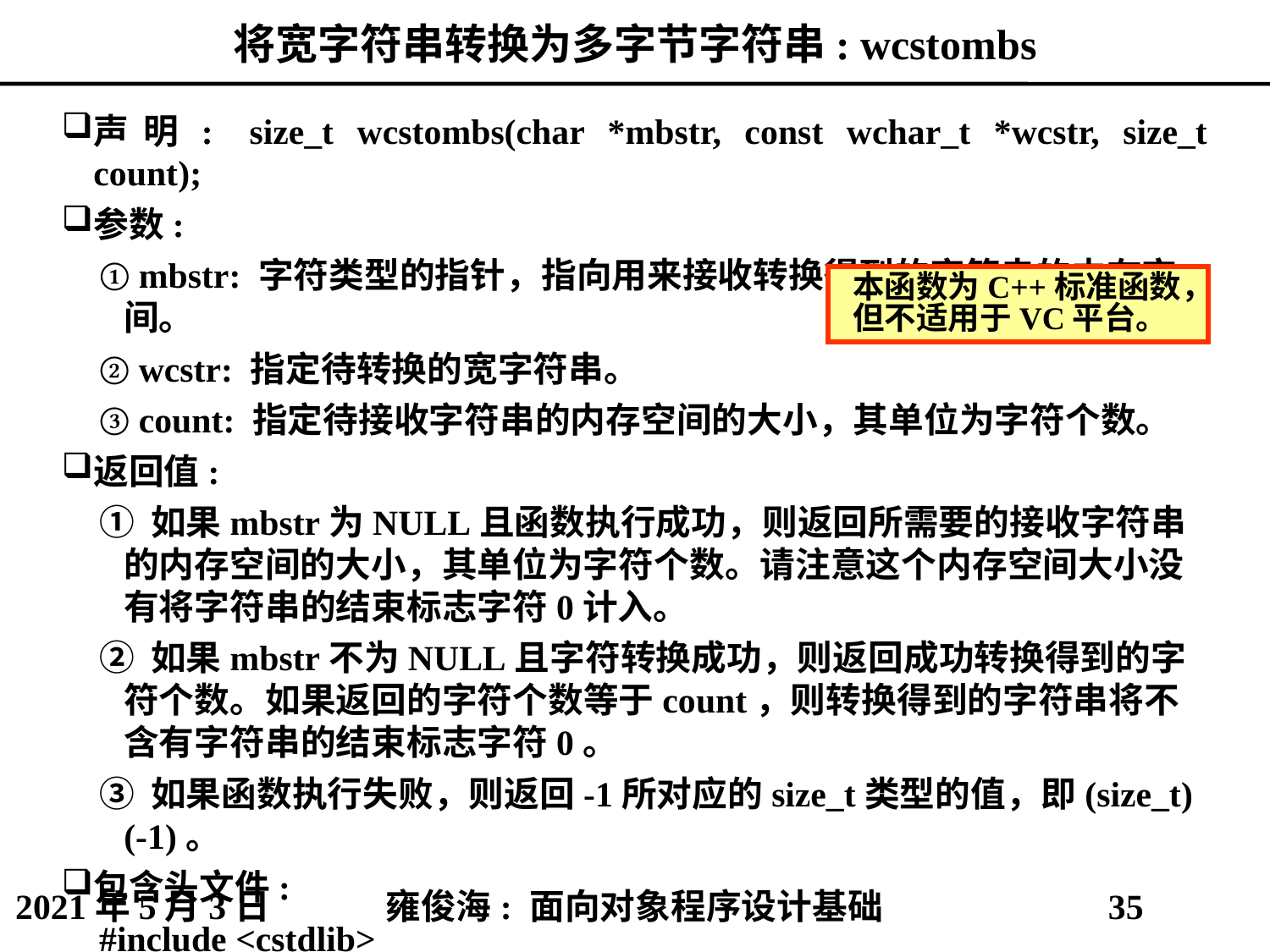

# 将宽字符串转换为多字节字符串: wcstombs

声明:	size_t wcstombs(char *mbstr, const wchar_t *wcstr, size_t count);
参数:
① mbstr: 字符类型的指针，指向用来接收转换得到的字符串的内存空间。
② wcstr: 指定待转换的宽字符串。
③ count: 指定待接收字符串的内存空间的大小，其单位为字符个数。
返回值:
① 如果mbstr为NULL且函数执行成功，则返回所需要的接收字符串的内存空间的大小，其单位为字符个数。请注意这个内存空间大小没有将字符串的结束标志字符0计入。
② 如果mbstr不为NULL且字符转换成功，则返回成功转换得到的字符个数。如果返回的字符个数等于count，则转换得到的字符串将不含有字符串的结束标志字符0。
③ 如果函数执行失败，则返回-1所对应的size_t类型的值，即(size_t)(-1)。
包含头文件:
#include <cstdlib>
本函数为C++标准函数，但不适用于VC平台。
2021年5月3日
雍俊海: 面向对象程序设计基础
35